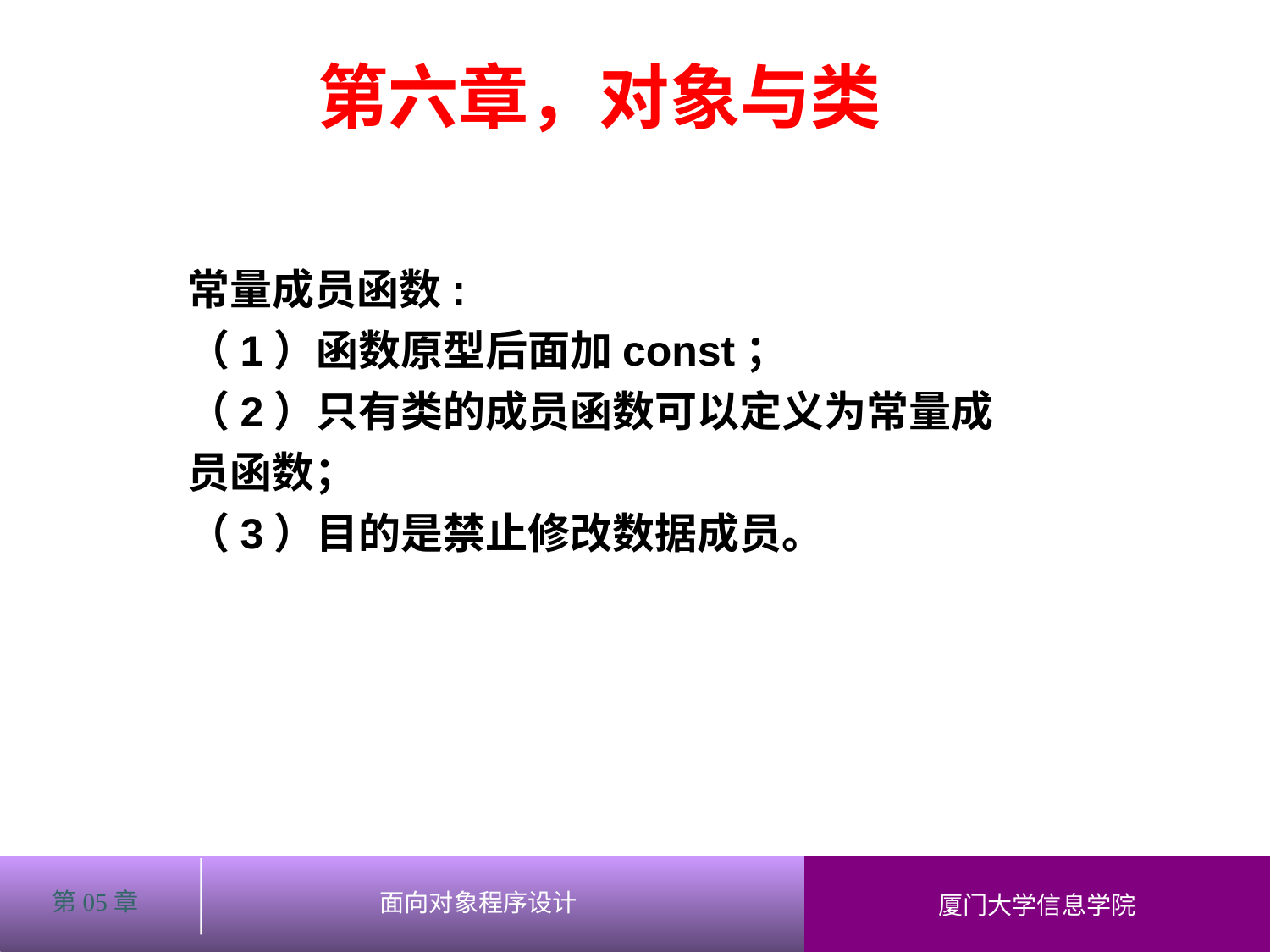

# 第六章，对象与类
常量成员函数:
（1）函数原型后面加const；
（2）只有类的成员函数可以定义为常量成员函数；
（3）目的是禁止修改数据成员。
21